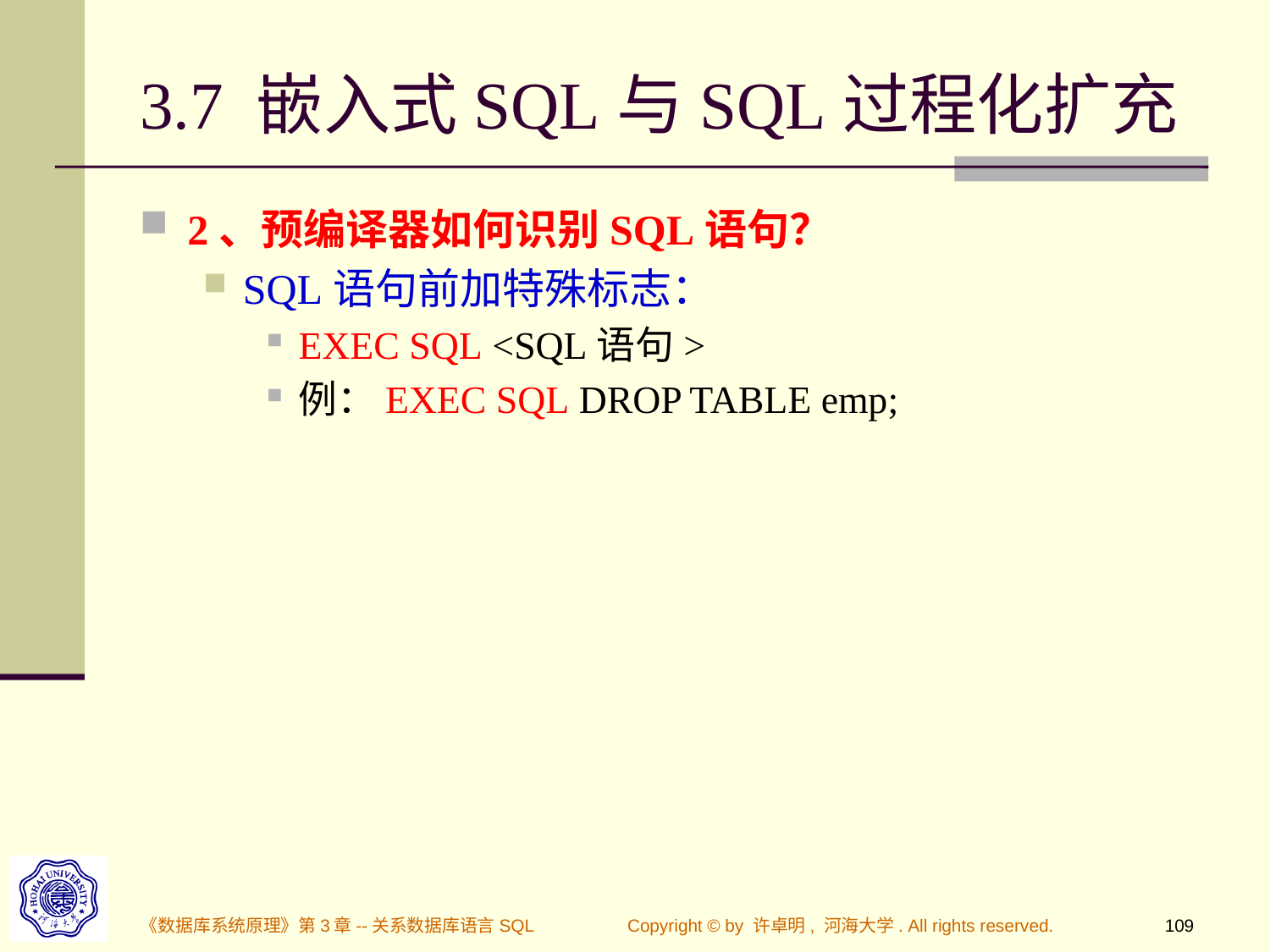

# 3.7 嵌入式SQL与SQL过程化扩充
2、预编译器如何识别SQL语句？
SQL语句前加特殊标志：
EXEC SQL <SQL语句>
例：EXEC SQL DROP TABLE emp;
《数据库系统原理》第3章--关系数据库语言SQL
Copyright © by 许卓明, 河海大学. All rights reserved.
109